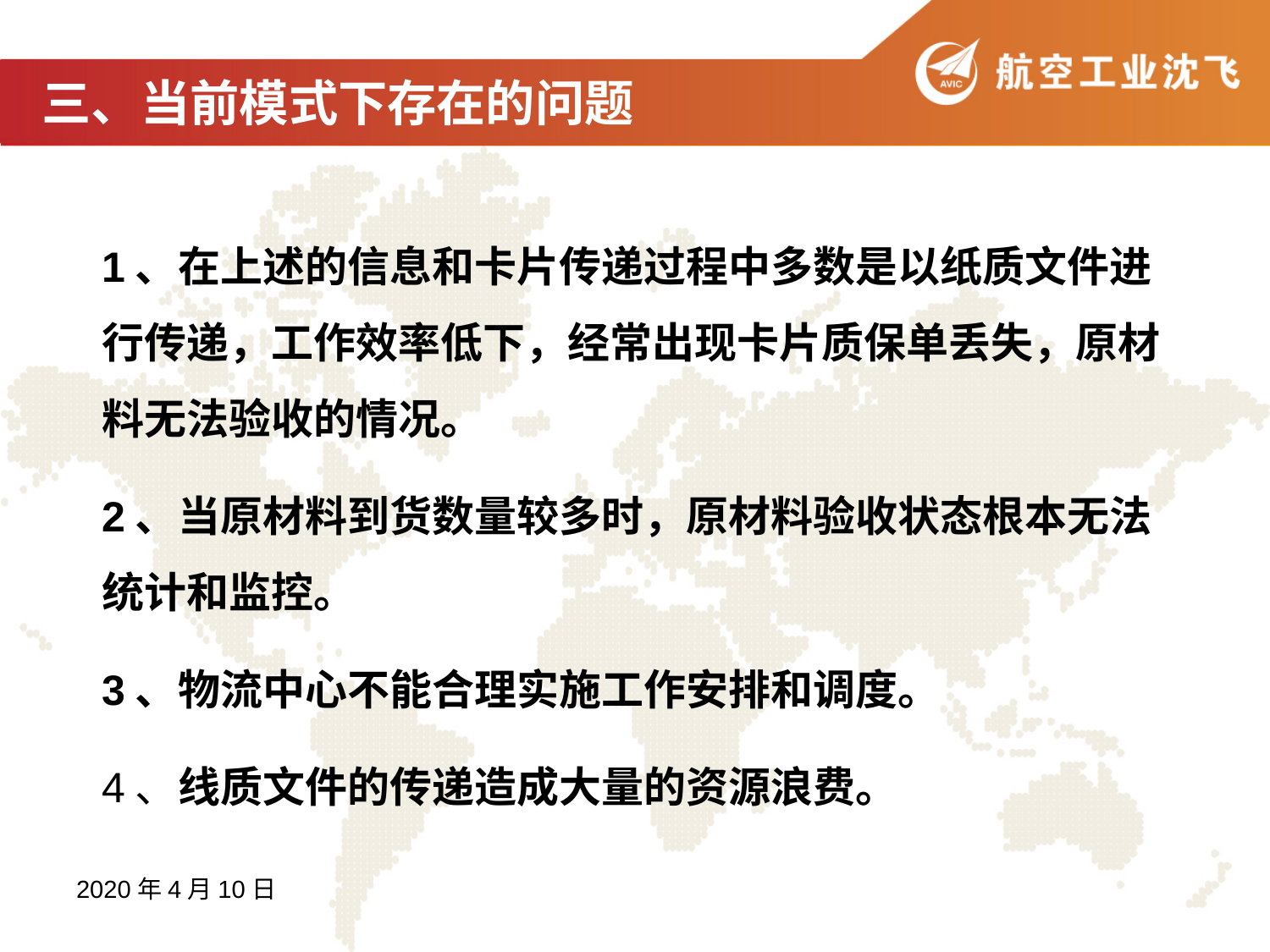

三、当前模式下存在的问题
1、在上述的信息和卡片传递过程中多数是以纸质文件进行传递，工作效率低下，经常出现卡片质保单丢失，原材料无法验收的情况。
2、当原材料到货数量较多时，原材料验收状态根本无法统计和监控。
3、物流中心不能合理实施工作安排和调度。
4、线质文件的传递造成大量的资源浪费。
2020年4月10日